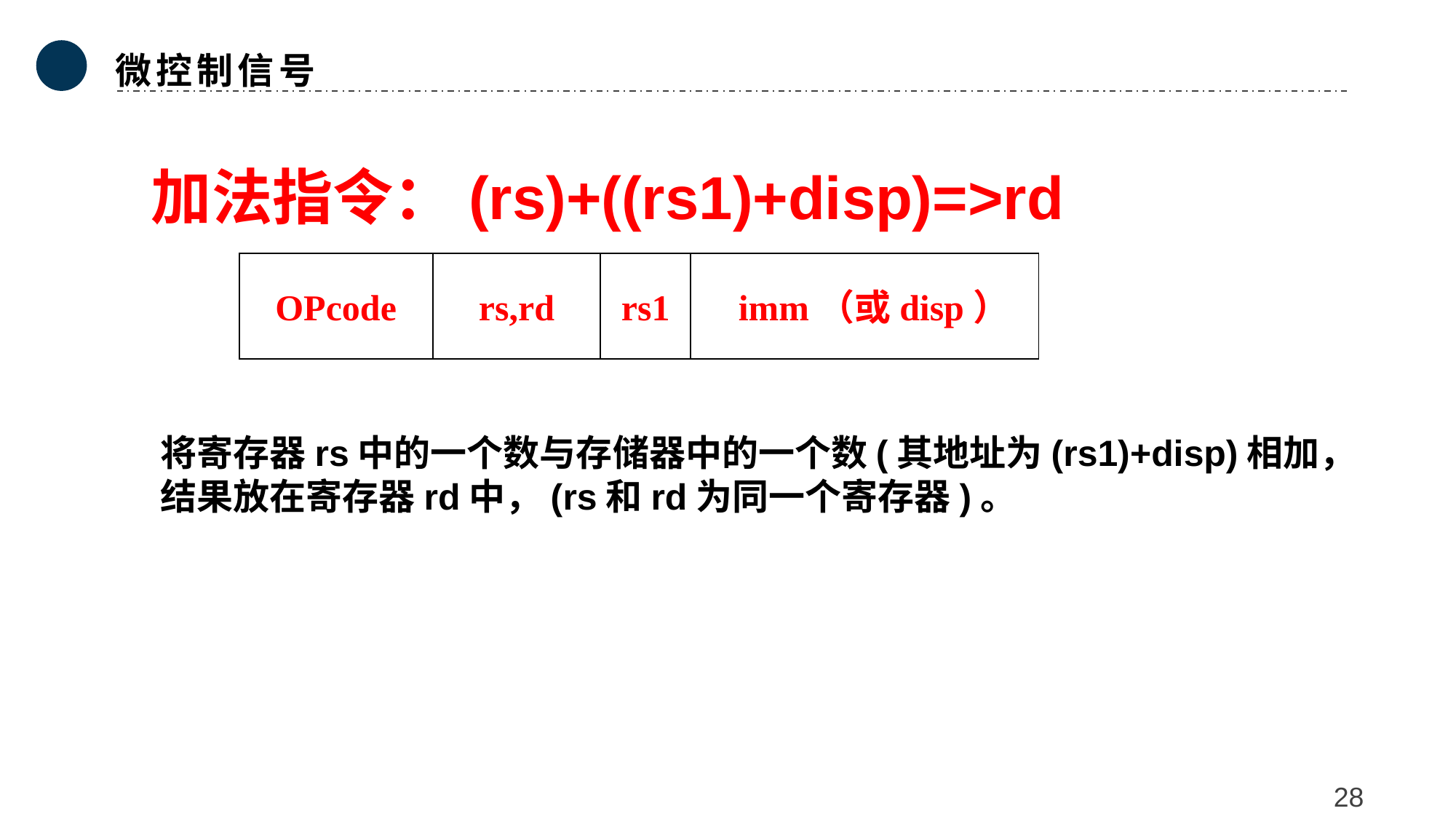

微控制信号

加法指令：(rs)+((rs1)+disp)=>rd
OPcode
rs,rd
rs1
  imm（或disp）

将寄存器rs中的一个数与存储器中的一个数(其地址为(rs1)+disp)相加，结果放在寄存器rd中，(rs和rd为同一个寄存器)。